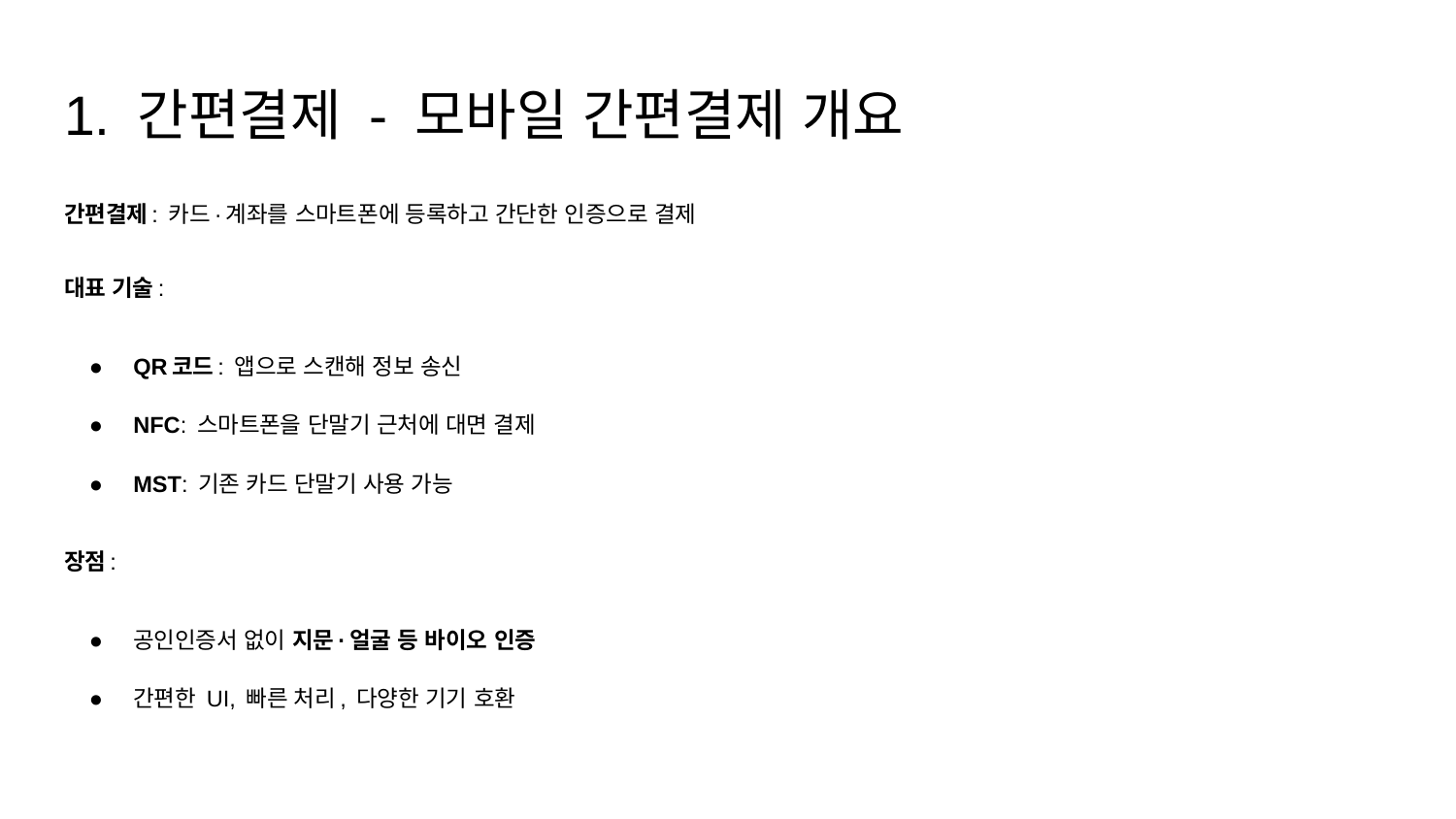

# 1. 간편결제 - 모바일 간편결제 개요
간편결제: 카드·계좌를 스마트폰에 등록하고 간단한 인증으로 결제
대표 기술:
QR코드: 앱으로 스캔해 정보 송신
NFC: 스마트폰을 단말기 근처에 대면 결제
MST: 기존 카드 단말기 사용 가능
장점:
공인인증서 없이 지문·얼굴 등 바이오 인증
간편한 UI, 빠른 처리, 다양한 기기 호환